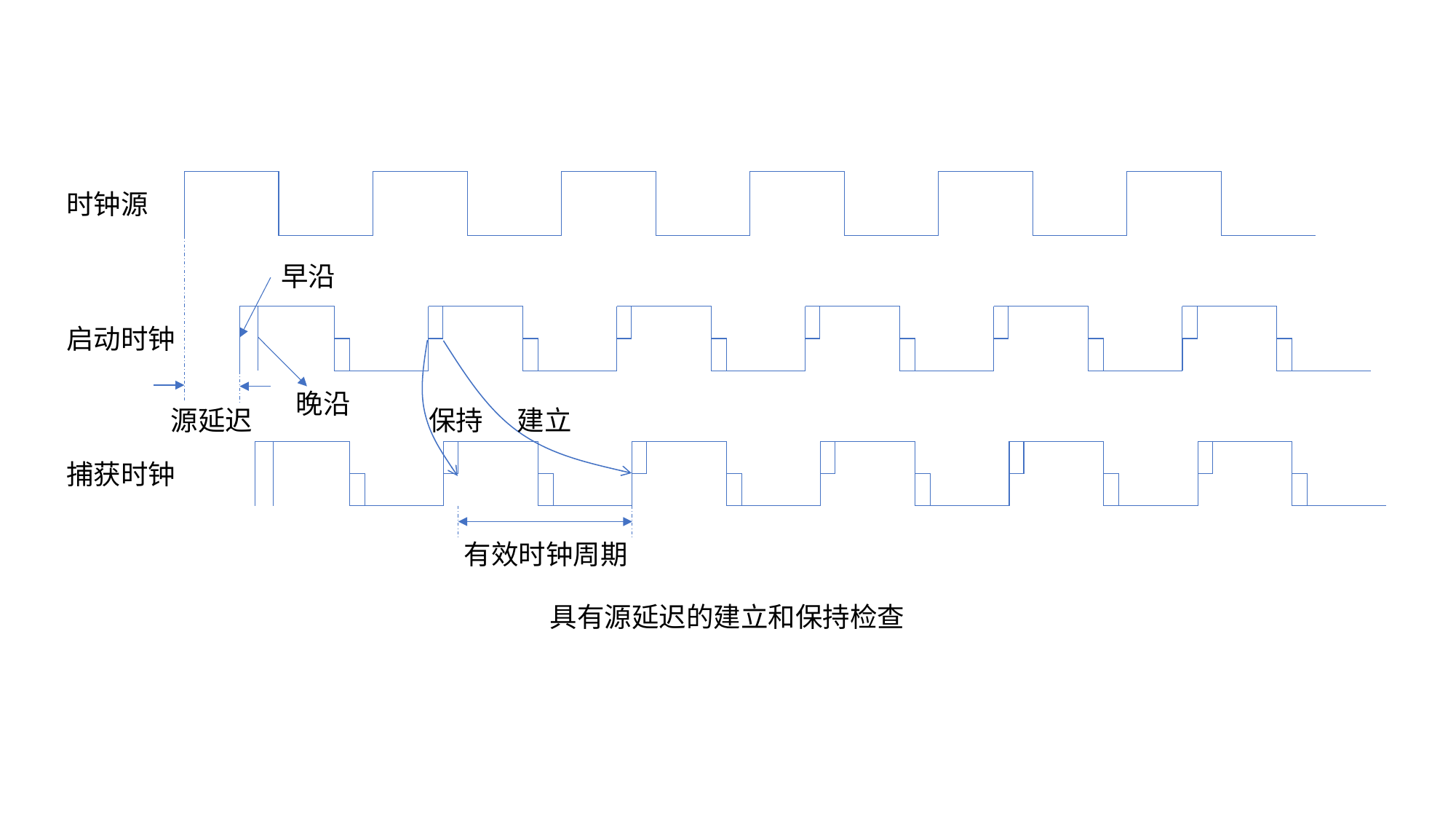

时钟源
早沿
启动时钟

晚沿
源延迟
保持
建立
捕获时钟
有效时钟周期
具有源延迟的建立和保持检查